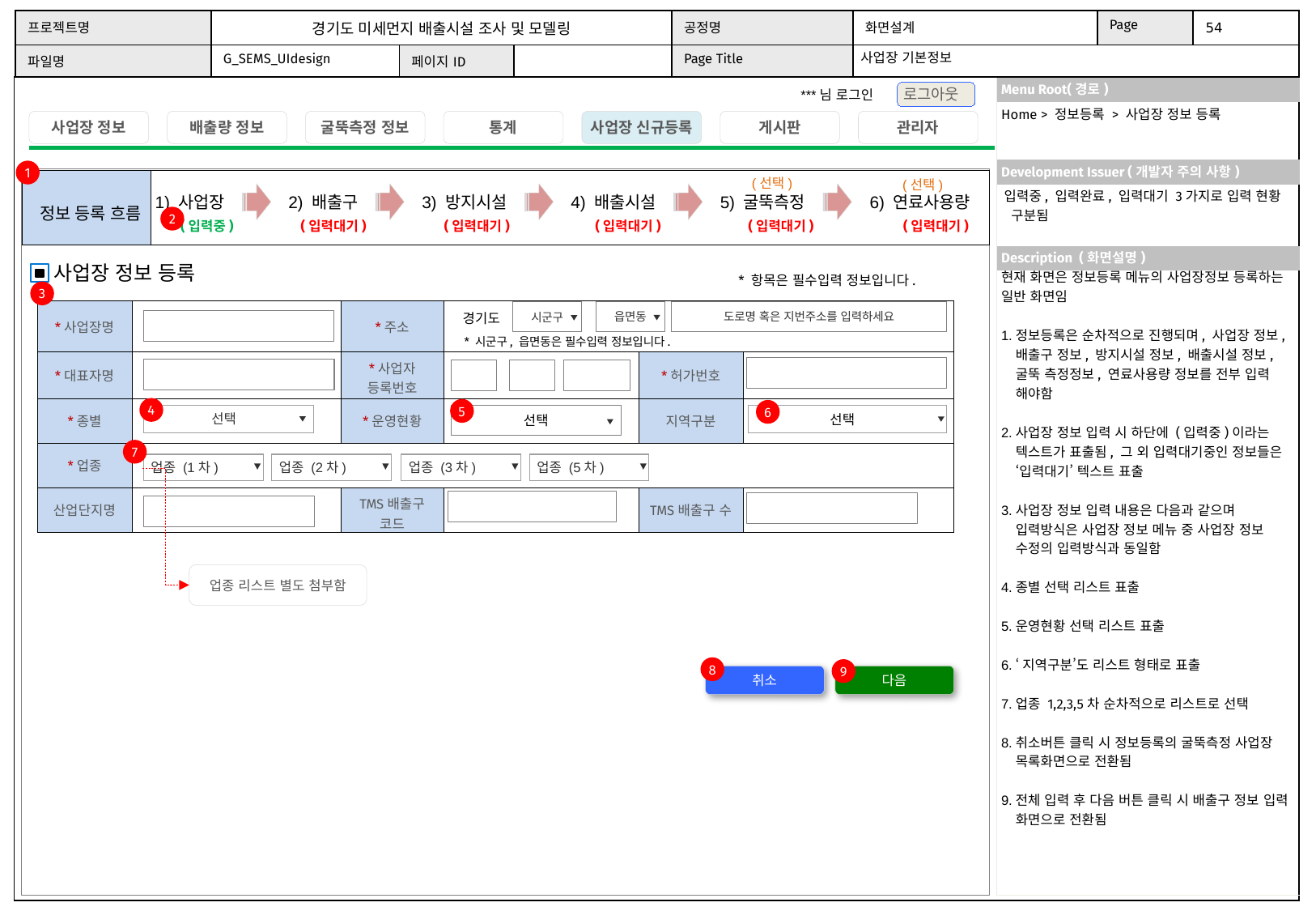

사업장 기본정보
Home > 정보등록 > 사업장 정보 등록
1
입력중, 입력완료, 입력대기 3가지로 입력 현황
 구분됨
2
(입력중)
(입력대기)
(입력대기)
(입력대기)
(입력대기)
(입력대기)
사업장 정보 등록
현재 화면은 정보등록 메뉴의 사업장정보 등록하는 일반 화면임

정보등록은 순차적으로 진행되며, 사업장 정보, 배출구 정보, 방지시설 정보, 배출시설 정보, 굴뚝 측정정보, 연료사용량 정보를 전부 입력 해야함

사업장 정보 입력 시 하단에 (입력중)이라는 텍스트가 표출됨, 그 외 입력대기중인 정보들은 ‘입력대기’ 텍스트 표출

사업장 정보 입력 내용은 다음과 같으며 입력방식은 사업장 정보 메뉴 중 사업장 정보 수정의 입력방식과 동일함

종별 선택 리스트 표출

운영현황 선택 리스트 표출

‘지역구분’도 리스트 형태로 표출

업종 1,2,3,5차 순차적으로 리스트로 선택

취소버튼 클릭 시 정보등록의 굴뚝측정 사업장 목록화면으로 전환됨

전체 입력 후 다음 버튼 클릭 시 배출구 정보 입력 화면으로 전환됨

* 항목은 필수입력 정보입니다.

3
| \*사업장명 |  | \*주소 |  |  |  |
| --- | --- | --- | --- | --- | --- |
| \*대표자명 |  | \*사업자 등록번호 |  | \*허가번호 |  |
| \*종별 |  | \*운영현황 |  | 지역구분 |  |
| \*업종 |  |  |  |  |  |
| 산업단지명 |  | TMS배출구 코드 |  | TMS배출구 수 |  |
도로명 혹은 지번주소를 입력하세요
읍면동
시군구
경기도

* 시군구, 읍면동은 필수입력 정보입니다.

4
5
6
선택
선택

선택

7
업종 (1차)
업종 (2차)
업종 (3차)
업종 (5차)

업종 리스트 별도 첨부함
8
9
취소
다음